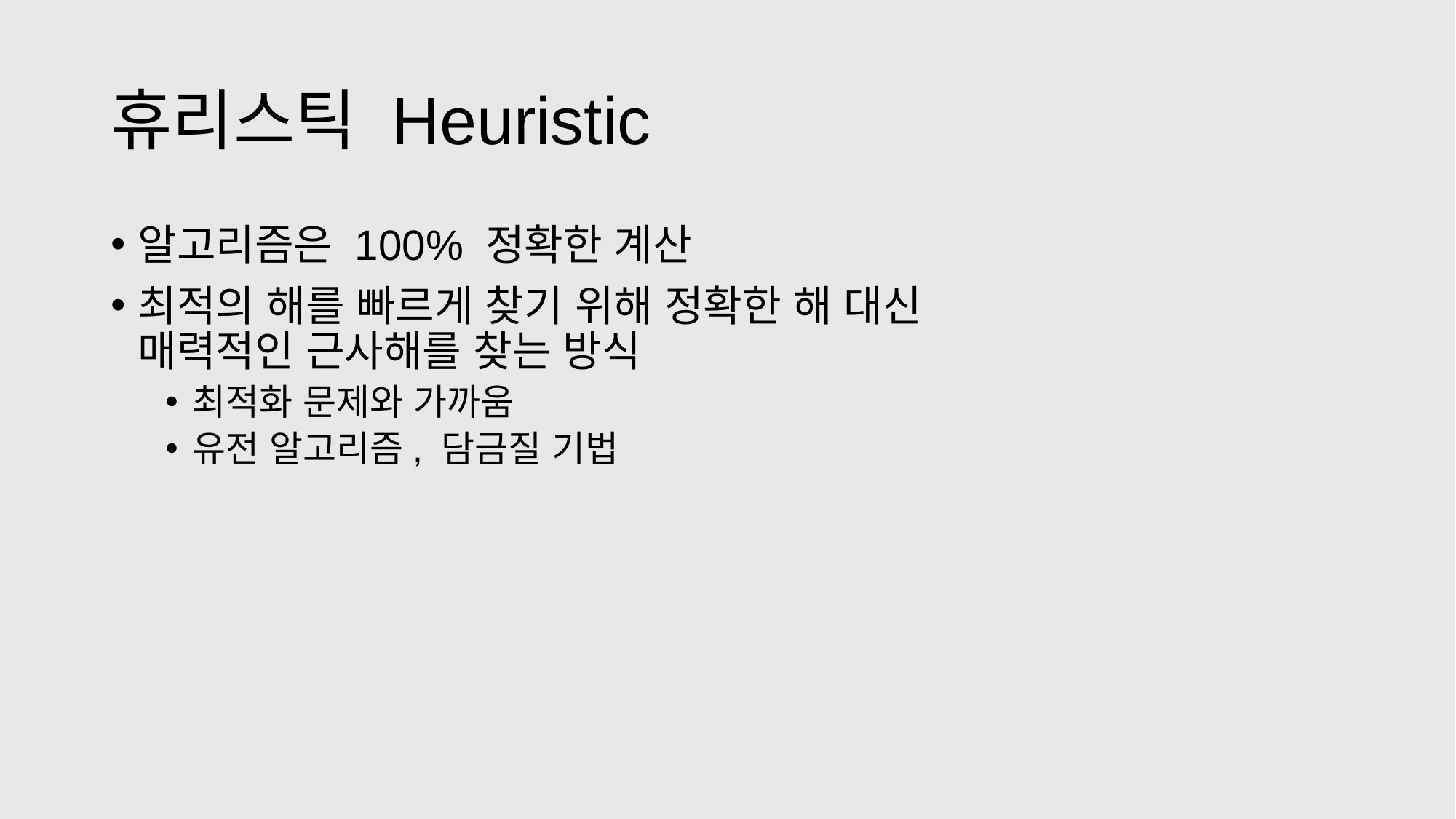

# 휴리스틱 Heuristic
알고리즘은 100% 정확한 계산
최적의 해를 빠르게 찾기 위해 정확한 해 대신
매력적인 근사해를 찾는 방식
최적화 문제와 가까움
유전 알고리즘, 담금질 기법